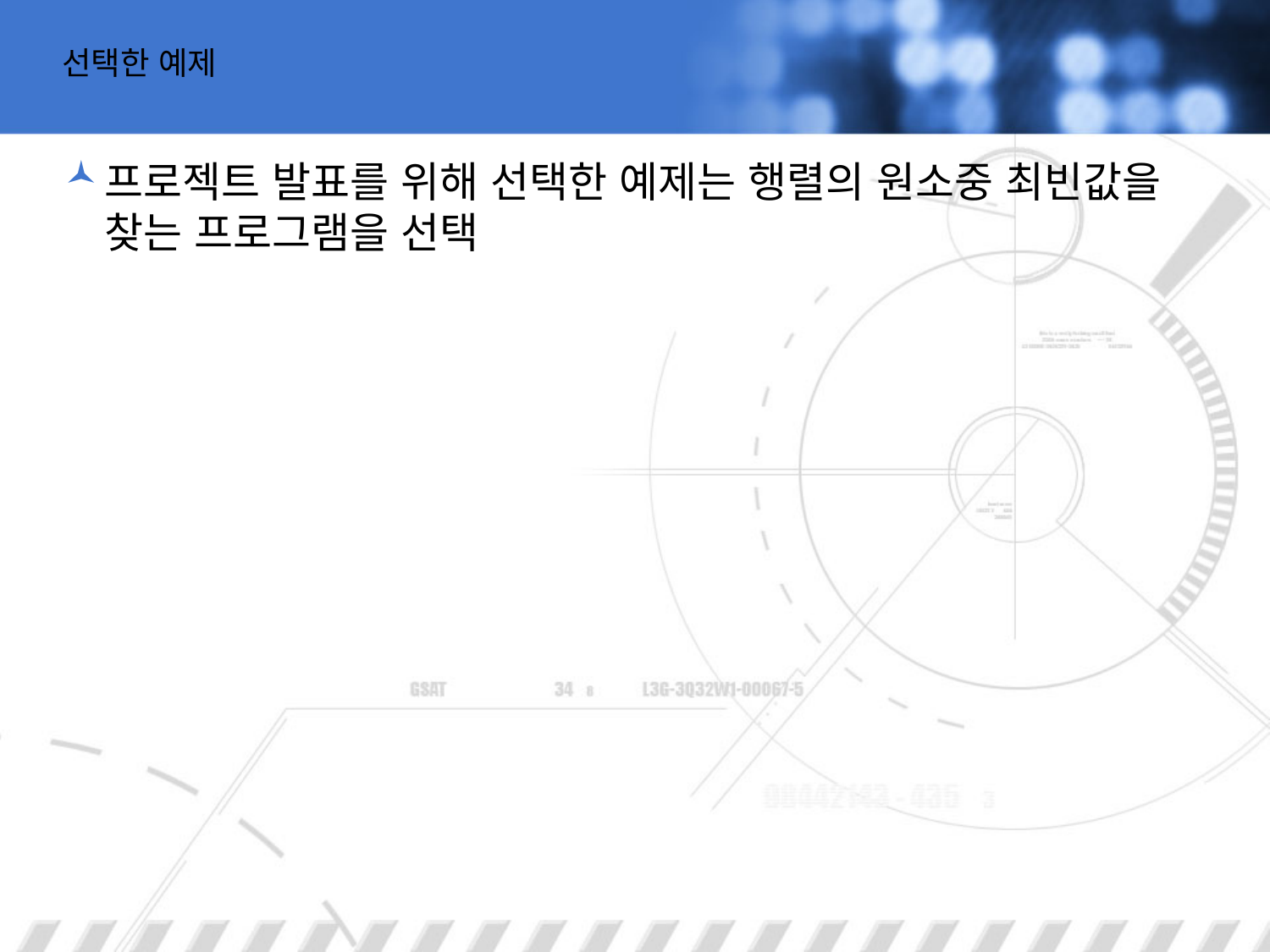

# 선택한 예제
프로젝트 발표를 위해 선택한 예제는 행렬의 원소중 최빈값을 찾는 프로그램을 선택